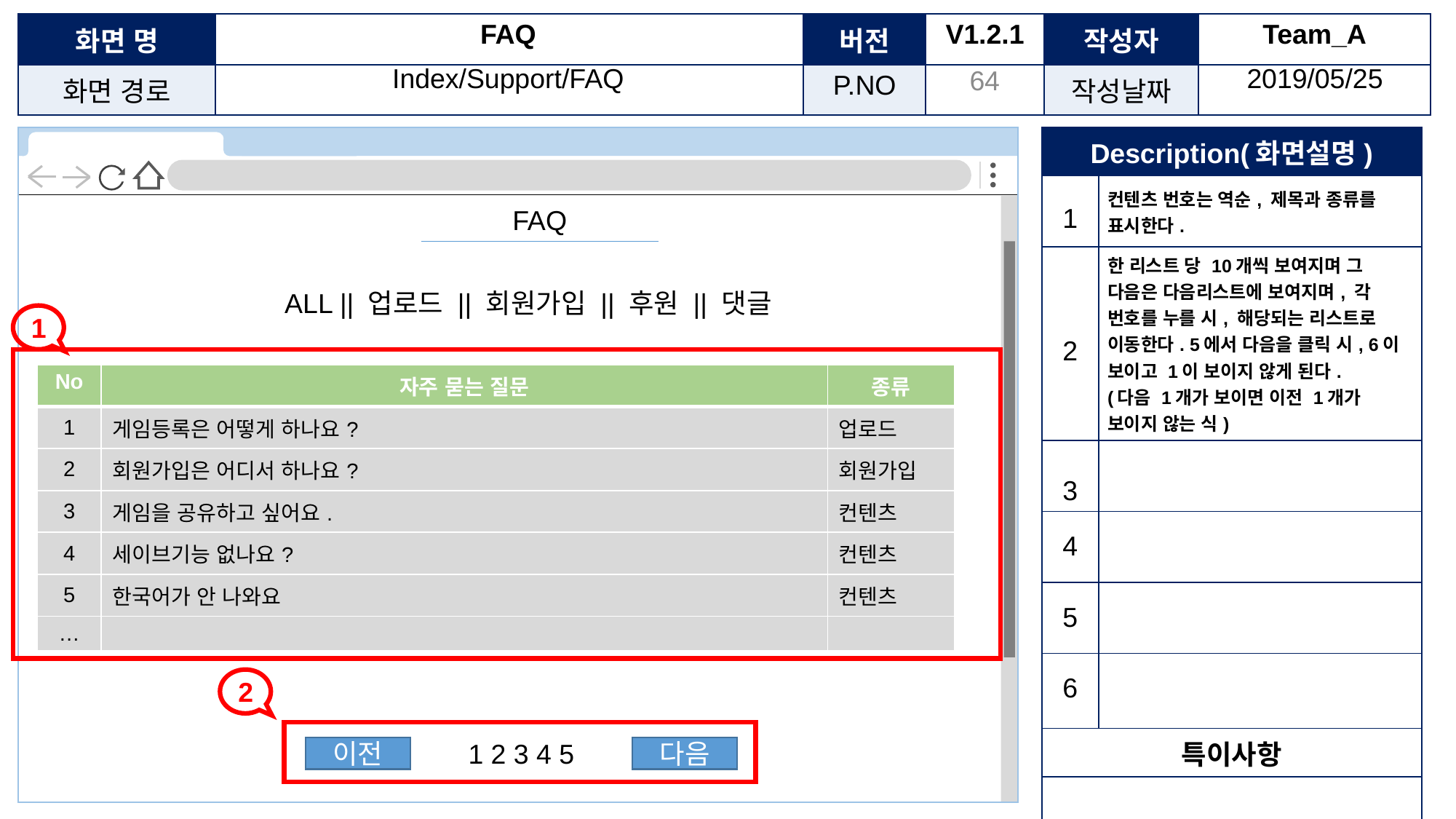

FAQ
64
Index/Support/FAQ
2019/05/25
| Description(화면설명) |  |
| --- | --- |
| 1 | 컨텐츠 번호는 역순, 제목과 종류를 표시한다. |
| 2 | 한 리스트 당 10개씩 보여지며 그 다음은 다음리스트에 보여지며, 각 번호를 누를 시, 해당되는 리스트로 이동한다. 5에서 다음을 클릭 시, 6이 보이고 1이 보이지 않게 된다. (다음 1개가 보이면 이전 1개가 보이지 않는 식) |
| 3 |  |
| 4 |  |
| 5 |  |
| 6 |  |
| 특이사항 |  |
|  |  |
FAQ

ALL || 업로드 || 회원가입 || 후원 || 댓글
1

| No | 자주 묻는 질문 | 종류 |
| --- | --- | --- |
| 1 | 게임등록은 어떻게 하나요? | 업로드 |
| 2 | 회원가입은 어디서 하나요? | 회원가입 |
| 3 | 게임을 공유하고 싶어요. | 컨텐츠 |
| 4 | 세이브기능 없나요? | 컨텐츠 |
| 5 | 한국어가 안 나와요 | 컨텐츠 |
| … |  |  |
2

1 2 3 4 5
이전
다음